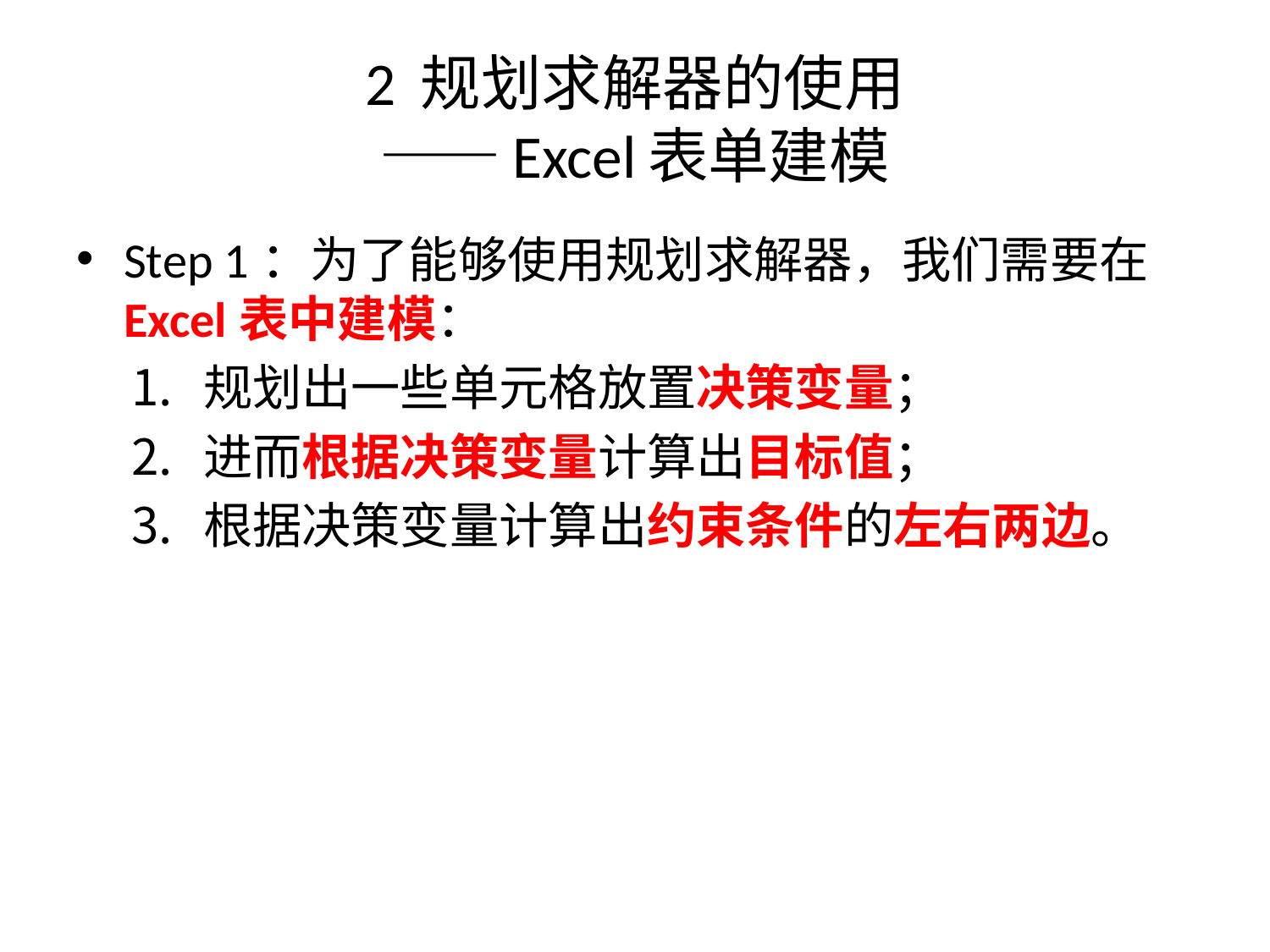

# 2 规划求解器的使用 ——Excel表单建模
Step 1：为了能够使用规划求解器，我们需要在Excel表中建模：
规划出一些单元格放置决策变量；
进而根据决策变量计算出目标值；
根据决策变量计算出约束条件的左右两边。